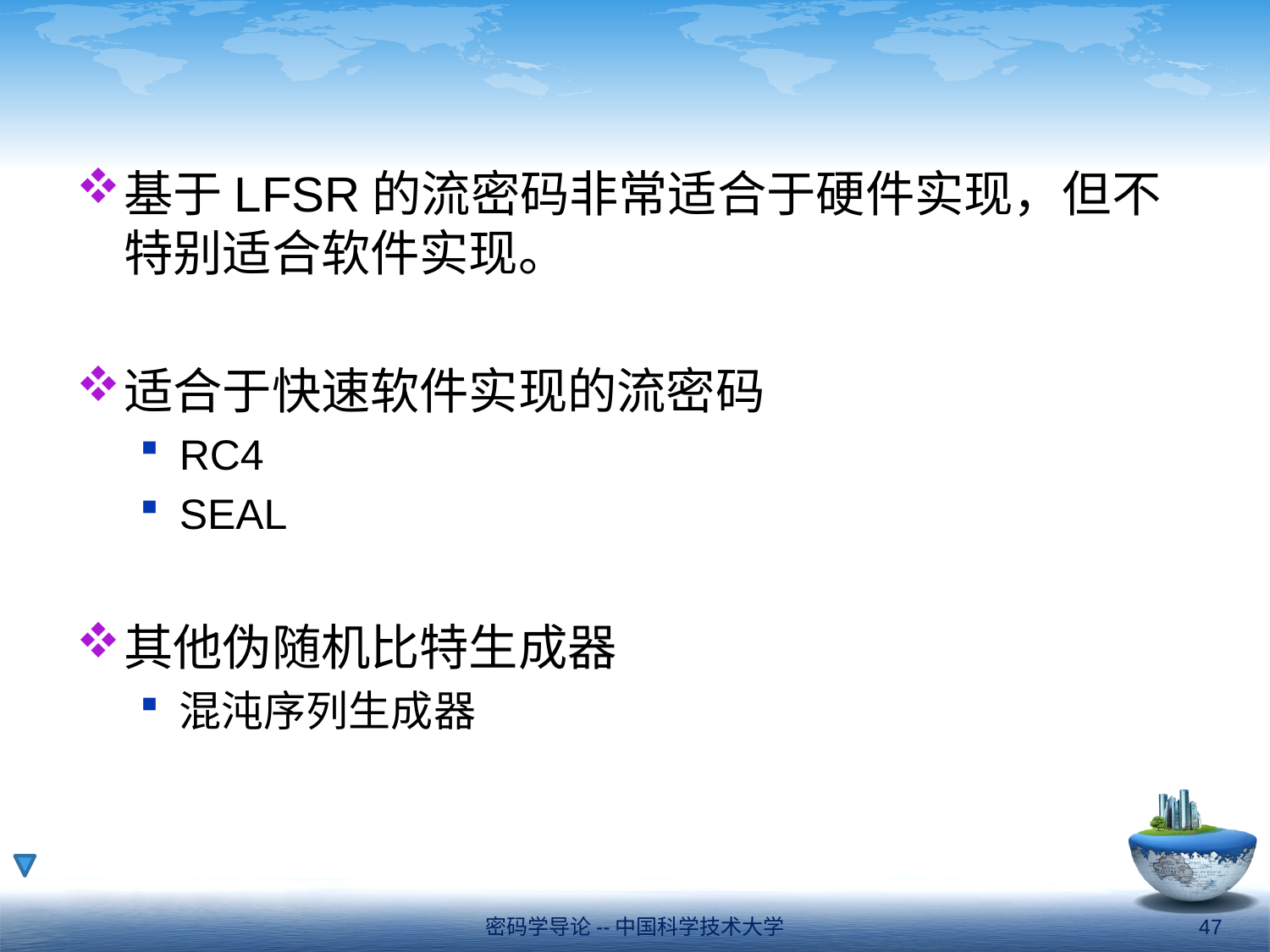

#
基于LFSR的流密码非常适合于硬件实现，但不特别适合软件实现。

适合于快速软件实现的流密码
RC4
SEAL

其他伪随机比特生成器
混沌序列生成器

密码学导论--中国科学技术大学
47